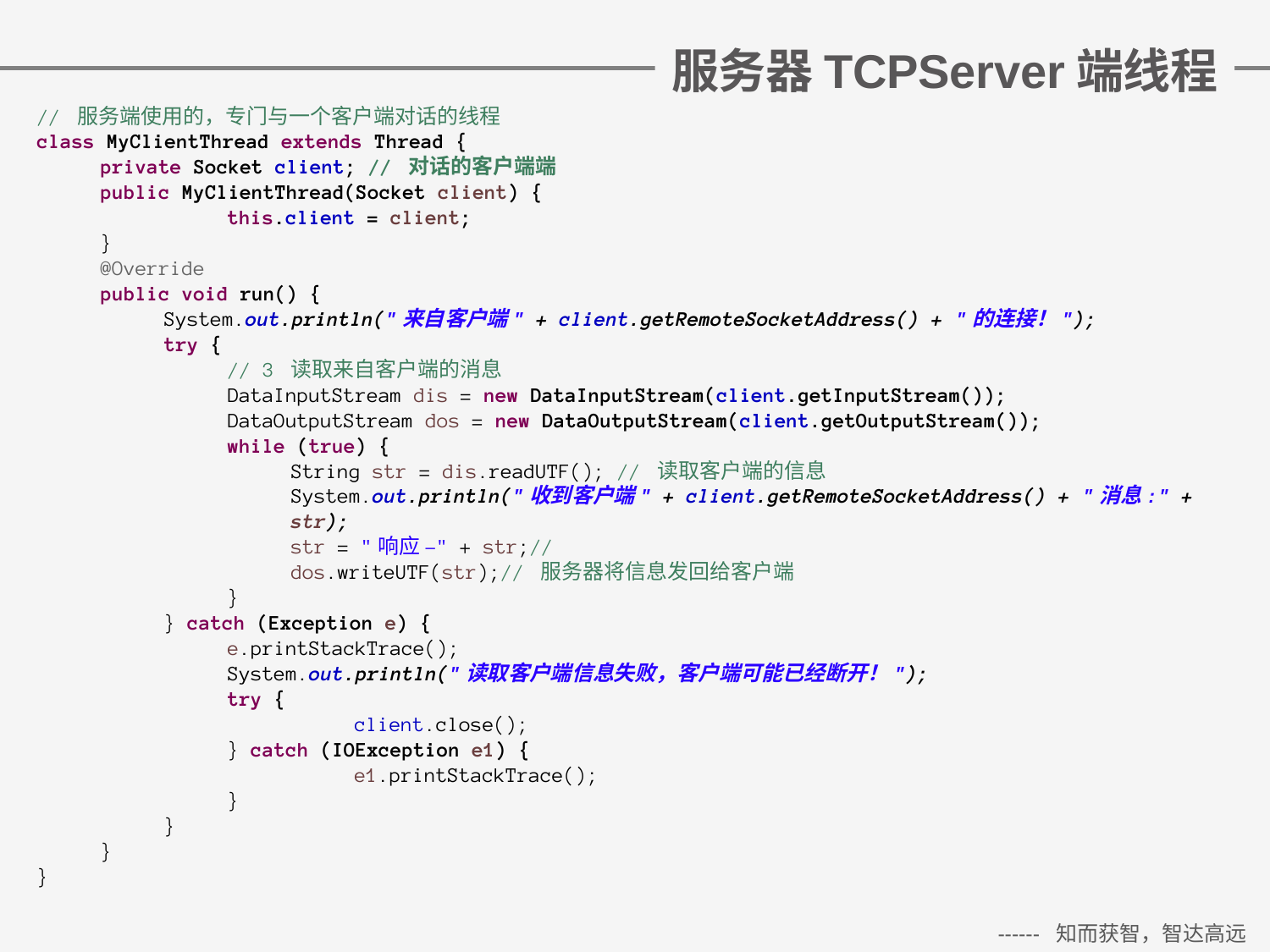

# 服务器TCPServer端线程
// 服务端使用的，专门与一个客户端对话的线程
class MyClientThread extends Thread {
private Socket client; // 对话的客户端端
public MyClientThread(Socket client) {
	this.client = client;
}
@Override
public void run() {
System.out.println("来自客户端" + client.getRemoteSocketAddress() + "的连接！");
try {
// 3 读取来自客户端的消息
DataInputStream dis = new DataInputStream(client.getInputStream());
DataOutputStream dos = new DataOutputStream(client.getOutputStream());
while (true) {
String str = dis.readUTF(); // 读取客户端的信息
System.out.println("收到客户端" + client.getRemoteSocketAddress() + "消息:" + str);
str = "响应-" + str;//
dos.writeUTF(str);// 服务器将信息发回给客户端
}
} catch (Exception e) {
e.printStackTrace();
System.out.println("读取客户端信息失败，客户端可能已经断开！");
try {
	client.close();
} catch (IOException e1) {
	e1.printStackTrace();
}
}
}
}